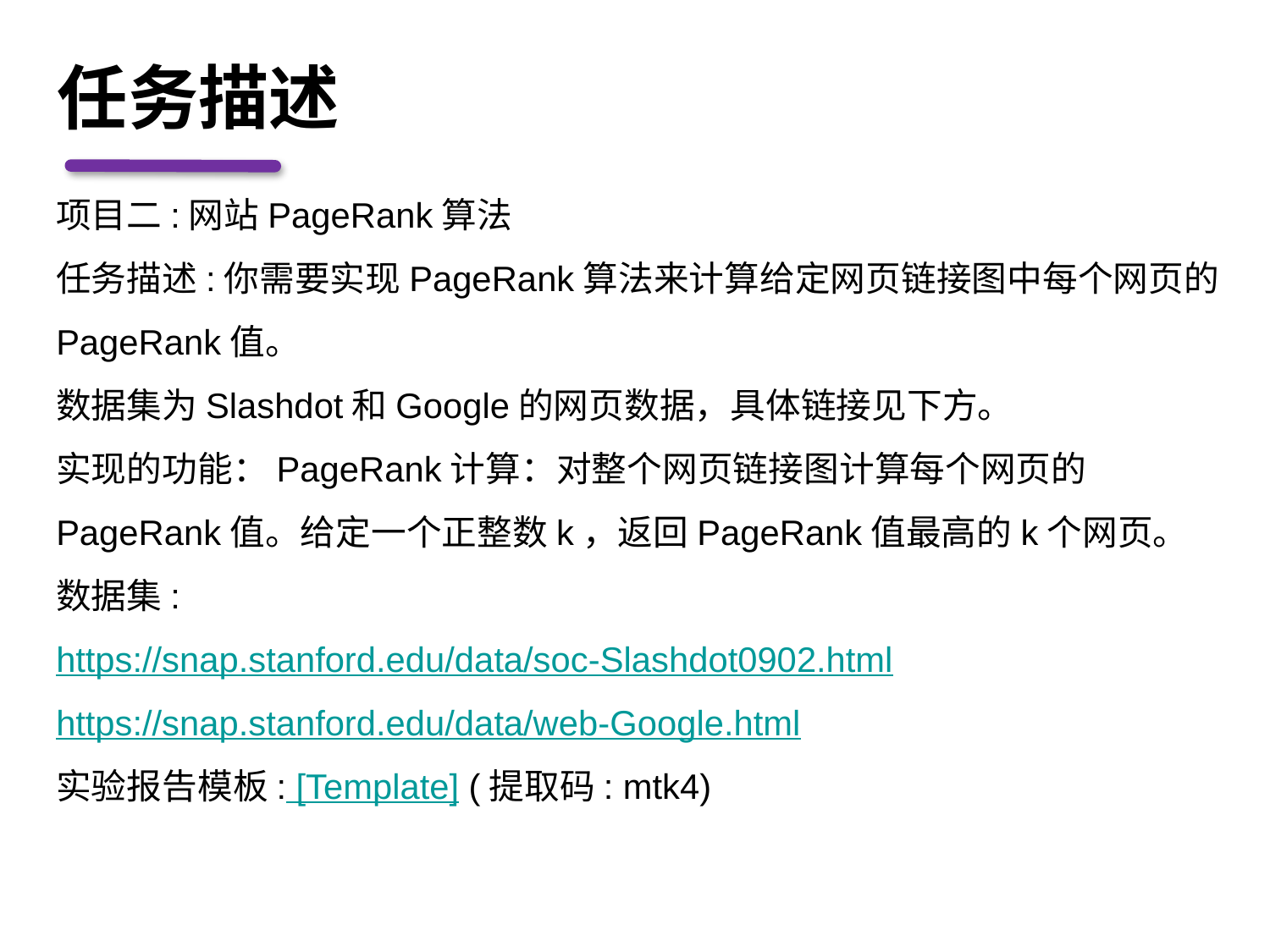

# 任务描述
项目二:网站PageRank算法
任务描述:你需要实现PageRank算法来计算给定网页链接图中每个网页的PageRank值。
数据集为Slashdot和Google的网页数据，具体链接见下方。
实现的功能：PageRank计算：对整个网页链接图计算每个网页的PageRank值。给定一个正整数k，返回PageRank值最高的k个网页。
数据集:
https://snap.stanford.edu/data/soc-Slashdot0902.html
https://snap.stanford.edu/data/web-Google.html
实验报告模板: [Template] (提取码: mtk4)